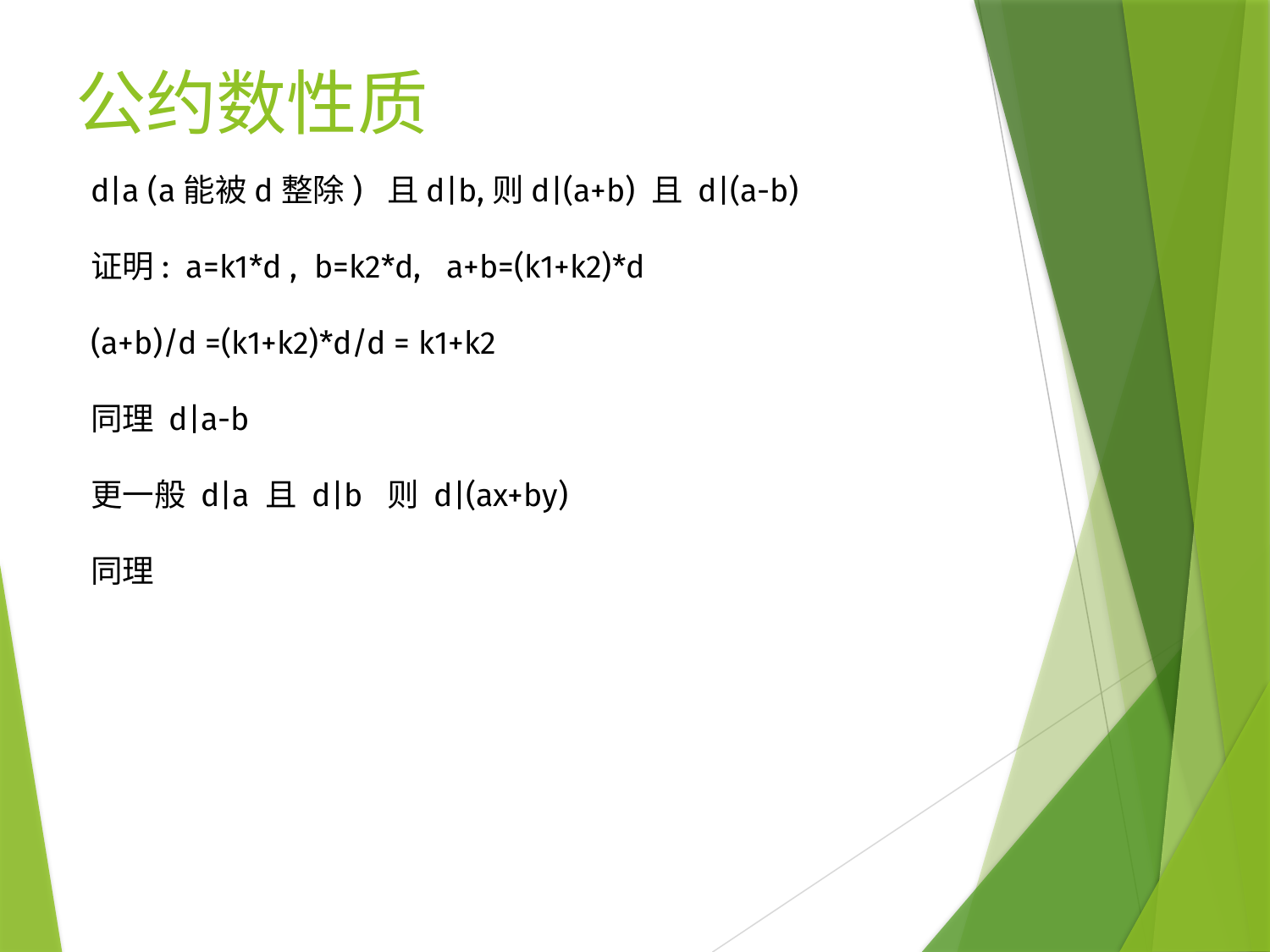

# 公约数性质
d|a (a能被d整除)  且d|b,则d|(a+b) 且 d|(a-b)

证明:  a=k1*d ,  b=k2*d,   a+b=(k1+k2)*d

(a+b)/d =(k1+k2)*d/d = k1+k2

同理 d|a-b

更一般 d|a 且 d|b  则 d|(ax+by)

同理